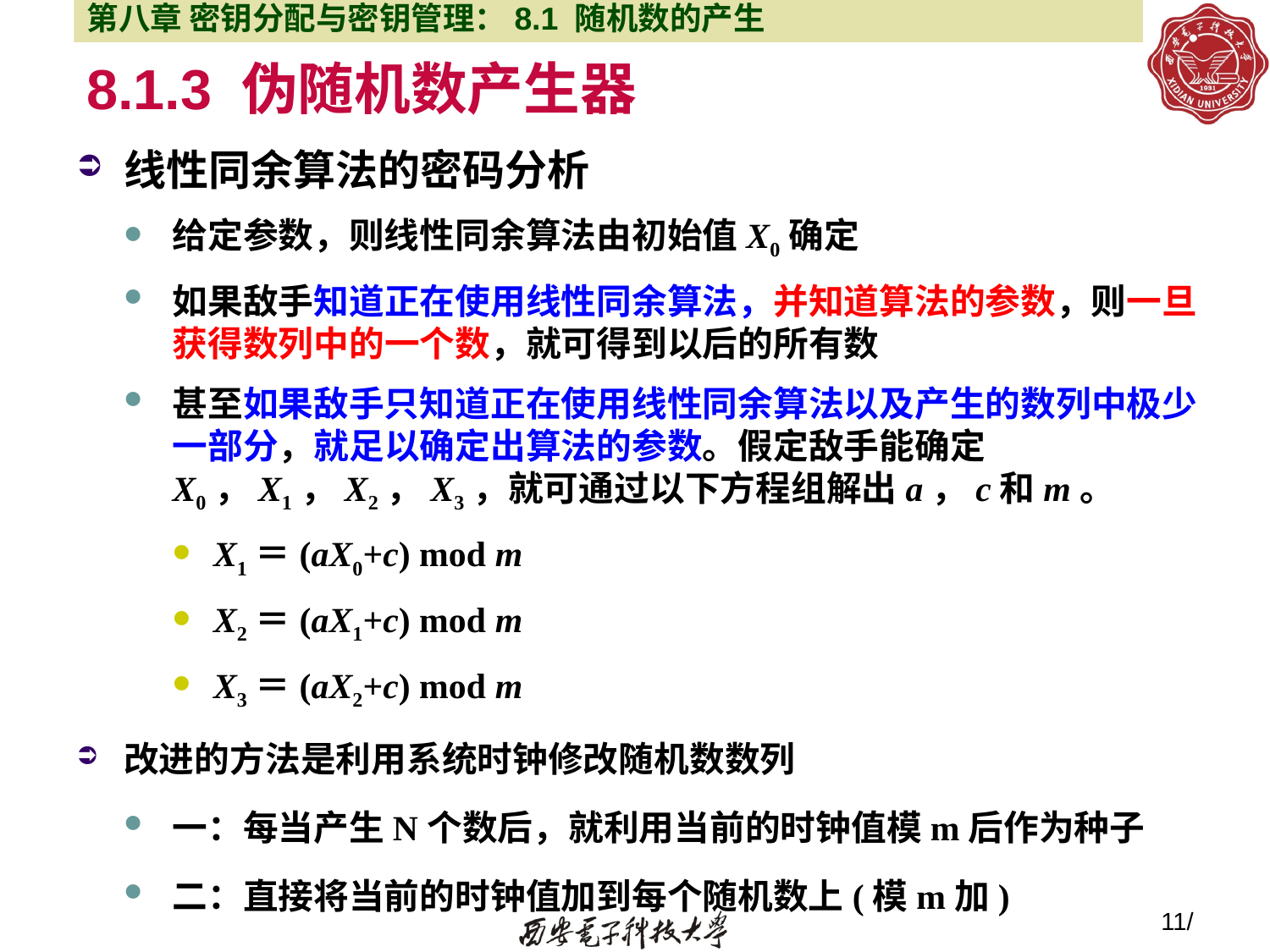

第八章 密钥分配与密钥管理：8.1 随机数的产生
# 8.1.3 伪随机数产生器
线性同余算法的密码分析
给定参数，则线性同余算法由初始值X0确定
如果敌手知道正在使用线性同余算法，并知道算法的参数，则一旦获得数列中的一个数，就可得到以后的所有数
甚至如果敌手只知道正在使用线性同余算法以及产生的数列中极少一部分，就足以确定出算法的参数。假定敌手能确定X0，X1，X2，X3，就可通过以下方程组解出a，c和m。
X1＝(aX0+c) mod m
X2＝(aX1+c) mod m
X3＝(aX2+c) mod m
改进的方法是利用系统时钟修改随机数数列
一：每当产生N个数后，就利用当前的时钟值模m后作为种子
二：直接将当前的时钟值加到每个随机数上(模m加)
11/